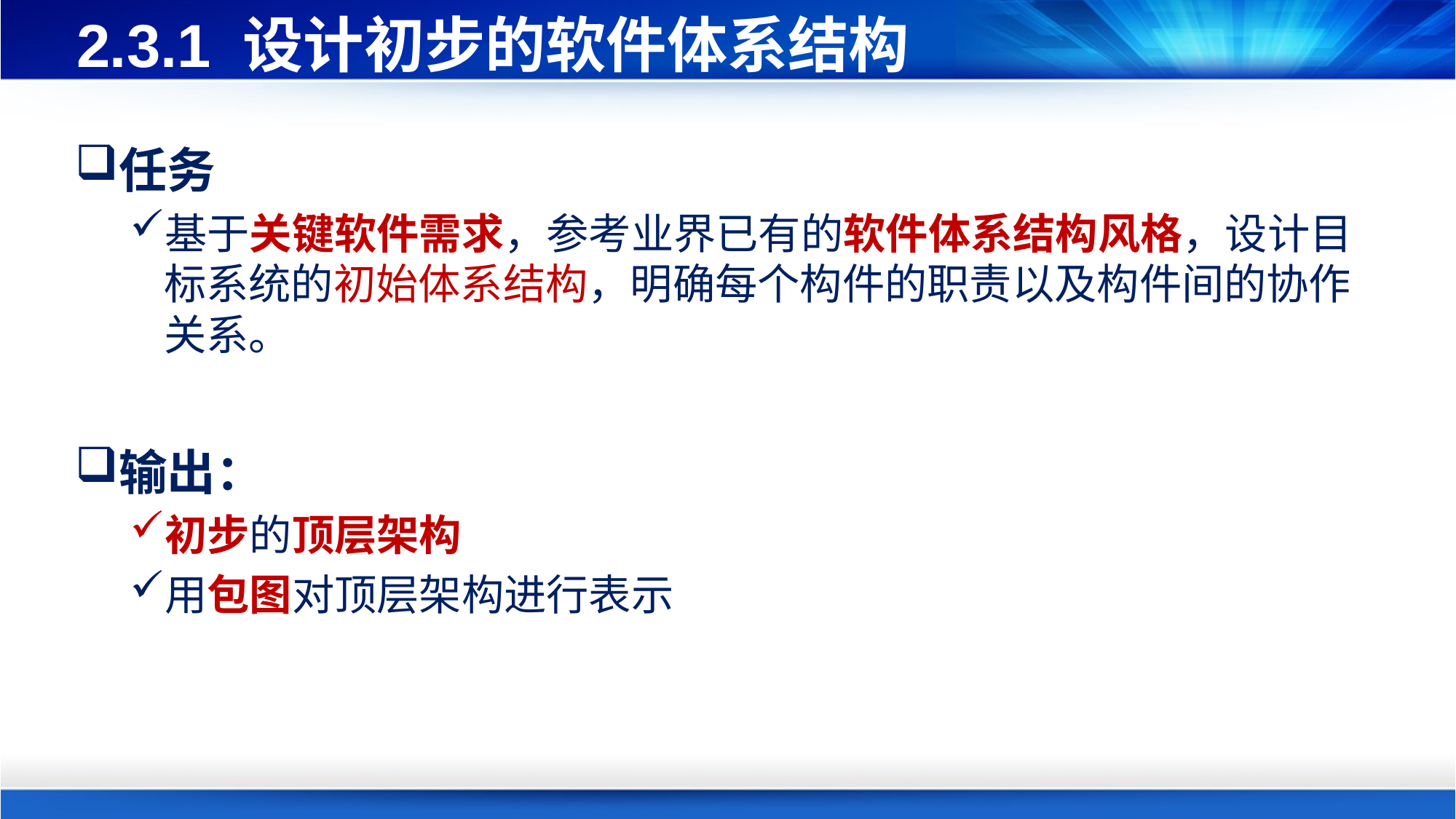

# 2.3.1 设计初步的软件体系结构
任务
基于关键软件需求，参考业界已有的软件体系结构风格，设计目标系统的初始体系结构，明确每个构件的职责以及构件间的协作关系。

输出：
初步的顶层架构
用包图对顶层架构进行表示